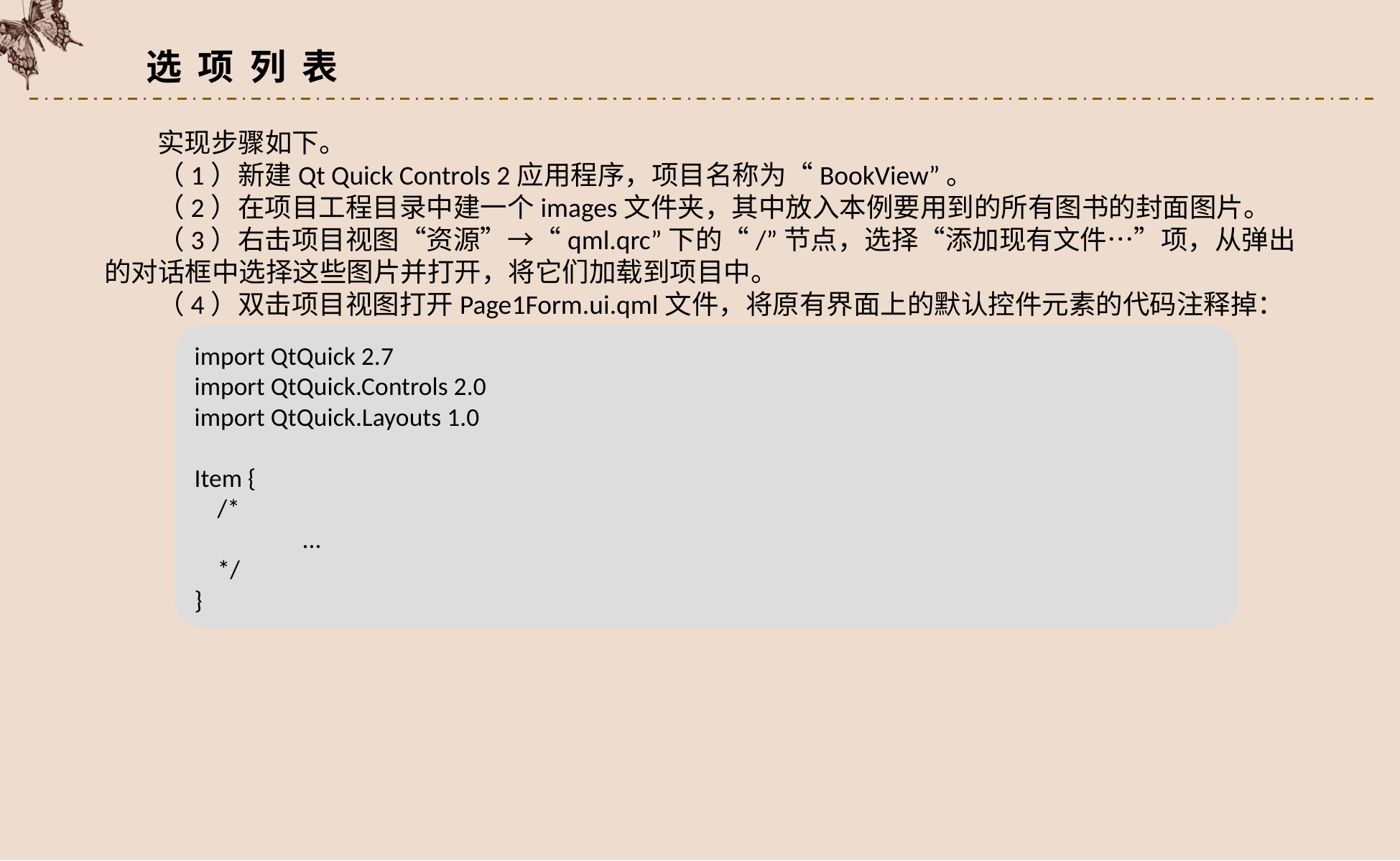

选  项  列  表
实现步骤如下。
（1）新建Qt Quick Controls 2应用程序，项目名称为“BookView”。
（2）在项目工程目录中建一个images文件夹，其中放入本例要用到的所有图书的封面图片。
（3）右击项目视图“资源”→“qml.qrc”下的“/”节点，选择“添加现有文件…”项，从弹出的对话框中选择这些图片并打开，将它们加载到项目中。
（4）双击项目视图打开Page1Form.ui.qml文件，将原有界面上的默认控件元素的代码注释掉：
import QtQuick 2.7
import QtQuick.Controls 2.0
import QtQuick.Layouts 1.0

Item {
    /*
	...
    */
}